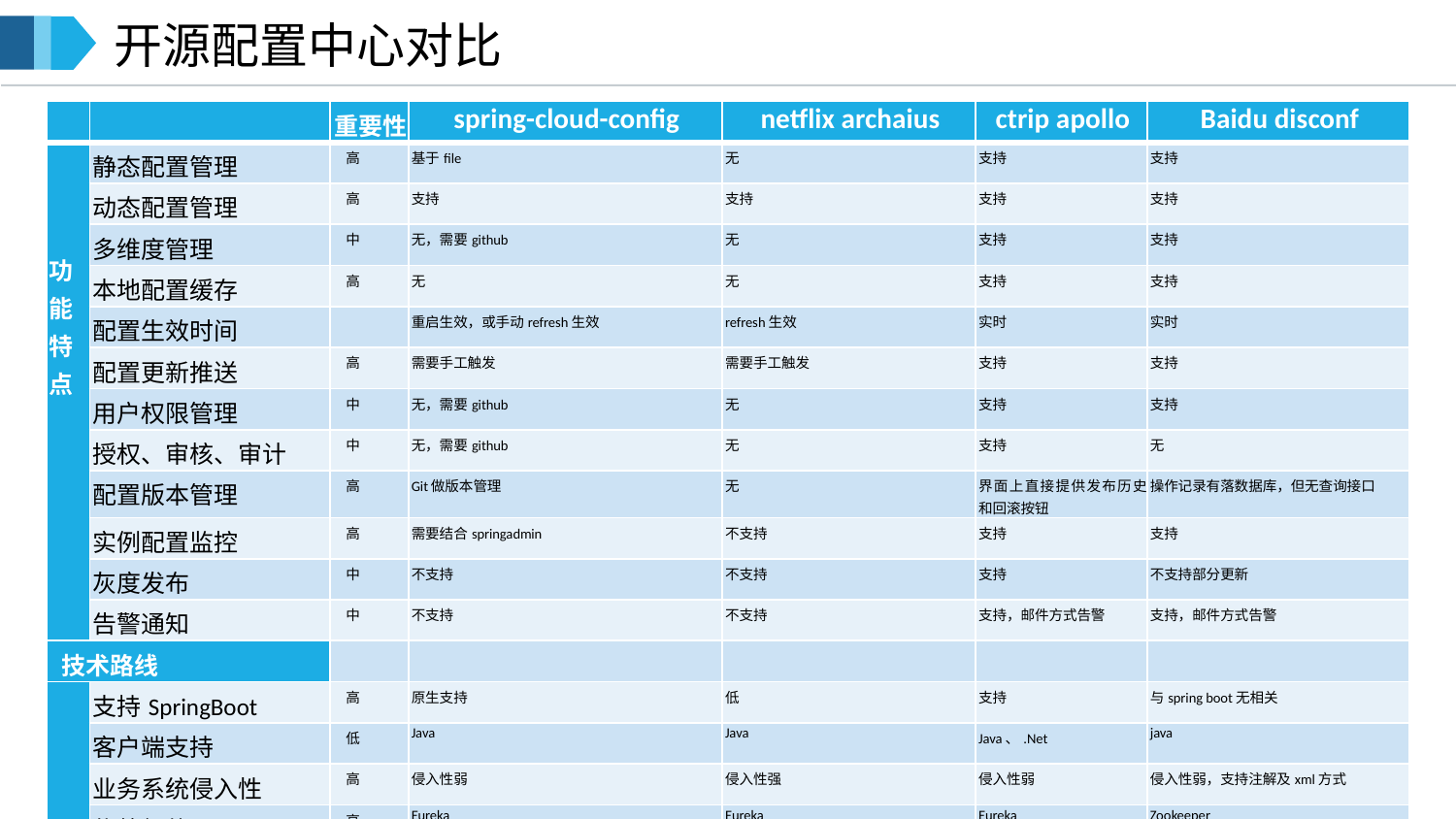

开源配置中心对比
|  |  | 重要性 | spring-cloud-config | netflix archaius | ctrip apollo | Baidu disconf |
| --- | --- | --- | --- | --- | --- | --- |
| 功能特点 | 静态配置管理 | 高 | 基于file | 无 | 支持 | 支持 |
|  | 动态配置管理 | 高 | 支持 | 支持 | 支持 | 支持 |
|  | 多维度管理 | 中 | 无，需要github | 无 | 支持 | 支持 |
|  | 本地配置缓存 | 高 | 无 | 无 | 支持 | 支持 |
|  | 配置生效时间 |  | 重启生效，或手动refresh生效 | refresh生效 | 实时 | 实时 |
|  | 配置更新推送 | 高 | 需要手工触发 | 需要手工触发 | 支持 | 支持 |
|  | 用户权限管理 | 中 | 无，需要github | 无 | 支持 | 支持 |
|  | 授权、审核、审计 | 中 | 无，需要github | 无 | 支持 | 无 |
|  | 配置版本管理 | 高 | Git做版本管理 | 无 | 界面上直接提供发布历史和回滚按钮 | 操作记录有落数据库，但无查询接口 |
|  | 实例配置监控 | 高 | 需要结合springadmin | 不支持 | 支持 | 支持 |
|  | 灰度发布 | 中 | 不支持 | 不支持 | 支持 | 不支持部分更新 |
|  | 告警通知 | 中 | 不支持 | 不支持 | 支持，邮件方式告警 | 支持，邮件方式告警 |
| 技术路线 |  |  |  |  |  |  |
|  | 支持SpringBoot | 高 | 原生支持 | 低 | 支持 | 与spring boot无相关 |
|  | 客户端支持 | 低 | Java | Java | Java、.Net | java |
|  | 业务系统侵入性 | 高 | 侵入性弱 | 侵入性强 | 侵入性弱 | 侵入性弱，支持注解及xml方式 |
|  | 依赖组件 | 高 | Eureka | Eureka | Eureka | Zookeeper |
| 易用性 |  | 中 |  |  |  |  |
|  | 配置界面 | 中 | 无，需要通过git操作 | 无 | 统一界面 | 统一界面 |
| 案例 |  |  |  | Netflix | Ctrip、航旅纵横、有信、青石证券等 | 百度、滴滴出行、银联、网易、拉勾网等 |